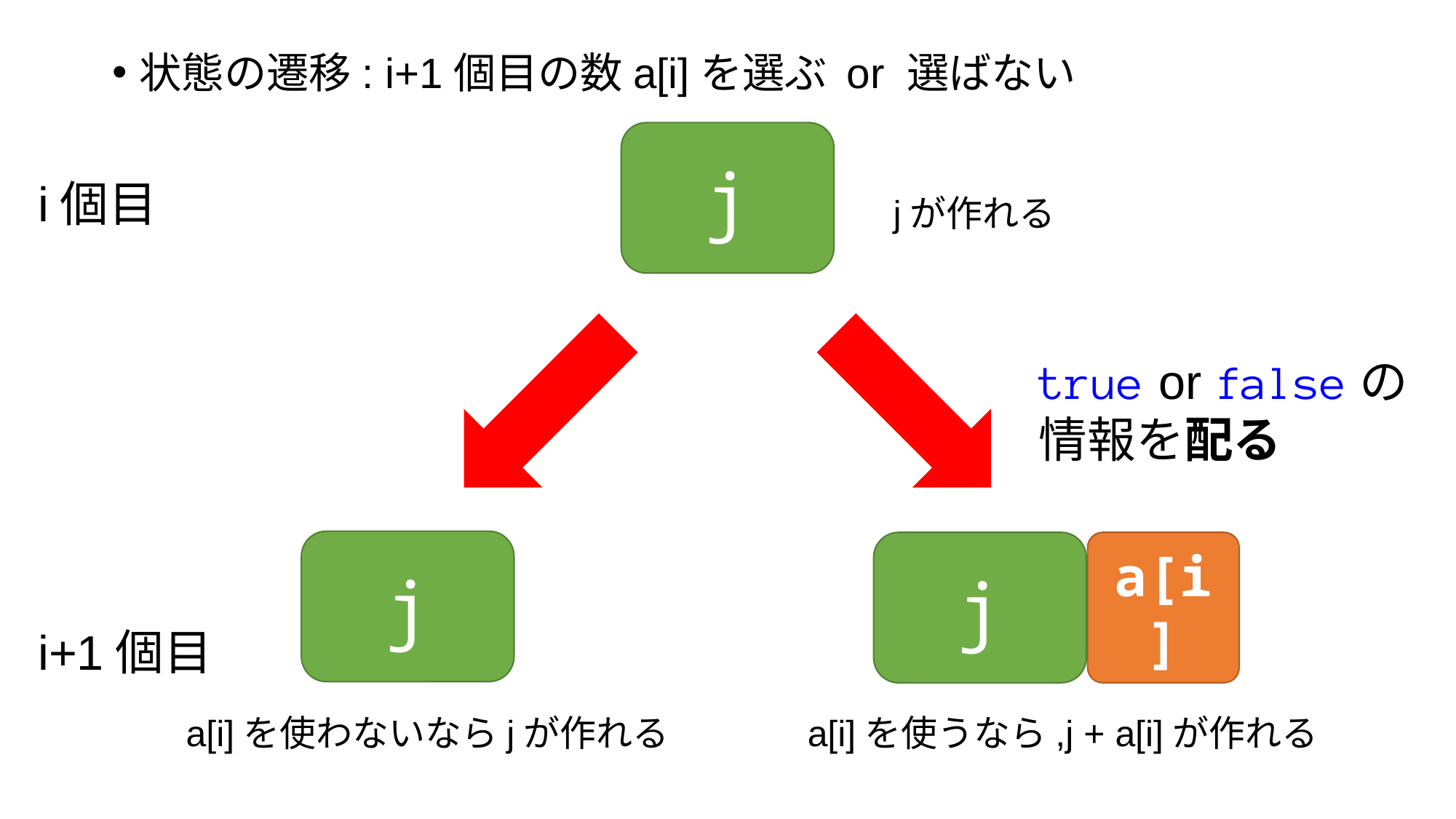

状態の遷移: i+1個目の数a[i]を選ぶ or 選ばない
j
i個目
jが作れる

true or falseの
情報を配る
j
j
a[i]
i+1個目
a[i]を使わないならjが作れる
a[i]を使うなら,j + a[i]が作れる